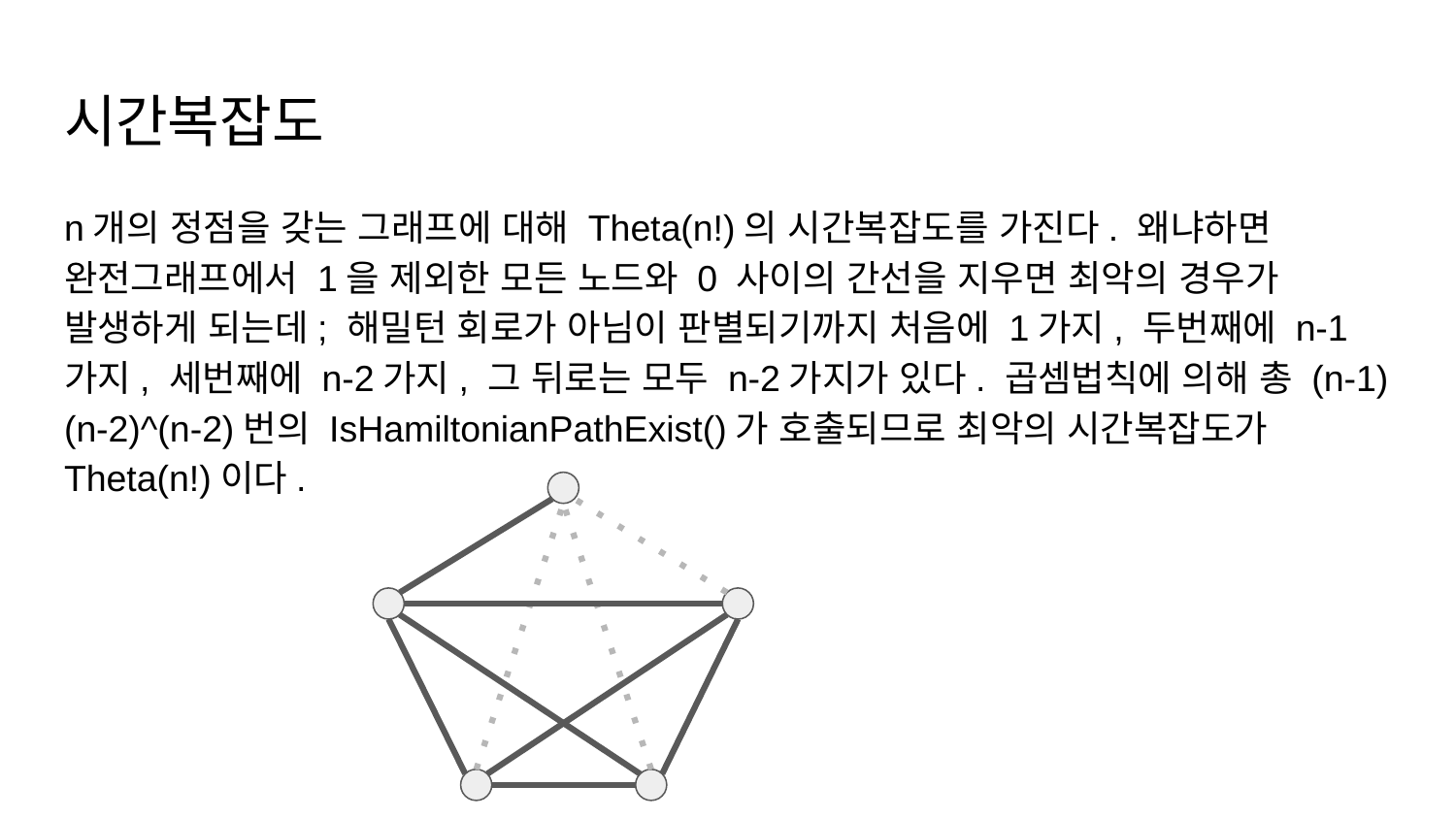

# 시간복잡도
n개의 정점을 갖는 그래프에 대해 Theta(n!)의 시간복잡도를 가진다. 왜냐하면 완전그래프에서 1을 제외한 모든 노드와 0 사이의 간선을 지우면 최악의 경우가 발생하게 되는데; 해밀턴 회로가 아님이 판별되기까지 처음에 1가지, 두번째에 n-1가지, 세번째에 n-2가지, 그 뒤로는 모두 n-2가지가 있다. 곱셈법칙에 의해 총 (n-1)(n-2)^(n-2)번의 IsHamiltonianPathExist()가 호출되므로 최악의 시간복잡도가 Theta(n!)이다.